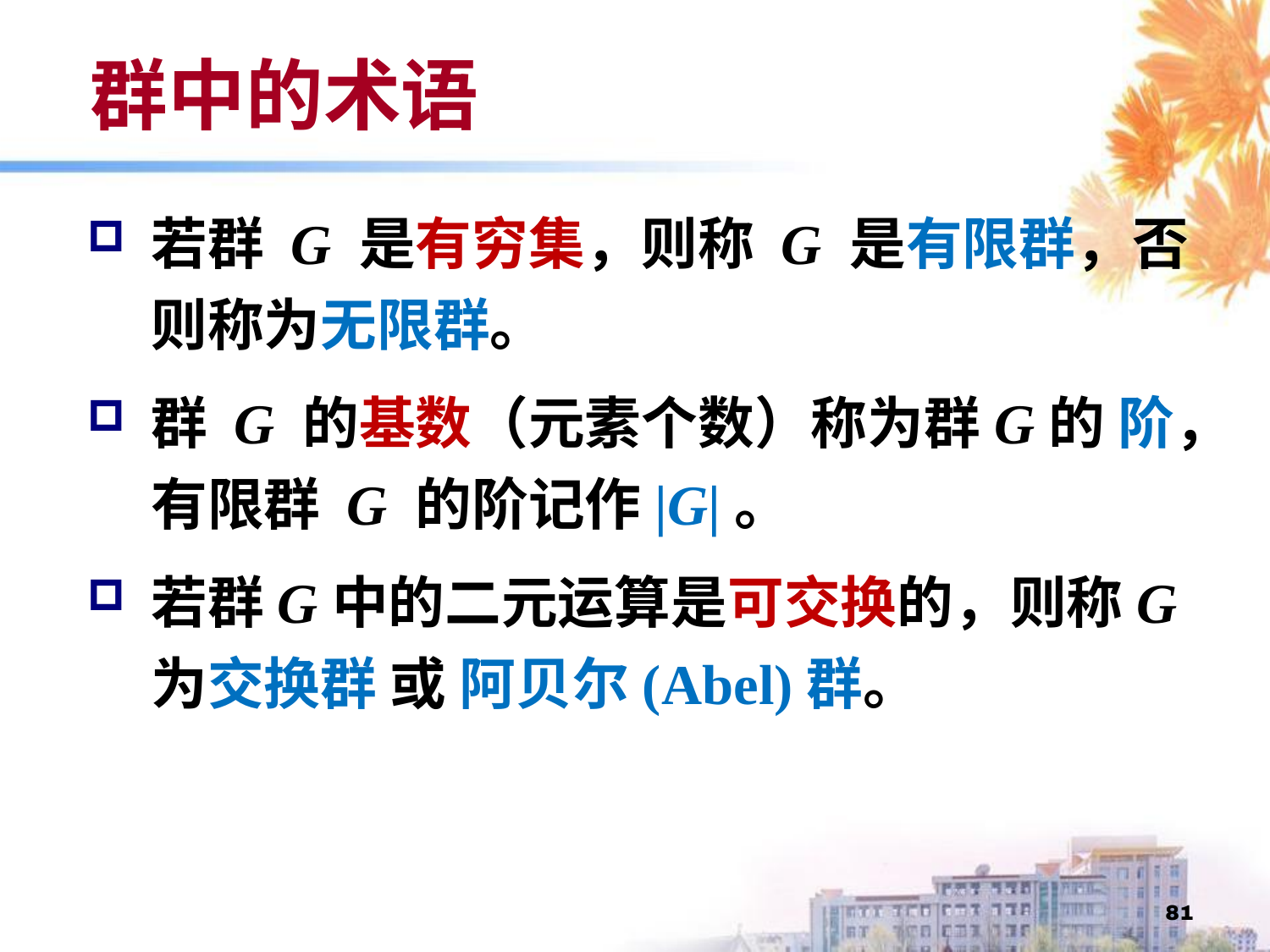

# 群中的术语
若群 G 是有穷集，则称 G 是有限群，否则称为无限群。
群 G 的基数（元素个数）称为群G的 阶，有限群 G 的阶记作|G|。
若群G中的二元运算是可交换的，则称G为交换群 或 阿贝尔(Abel)群。
81